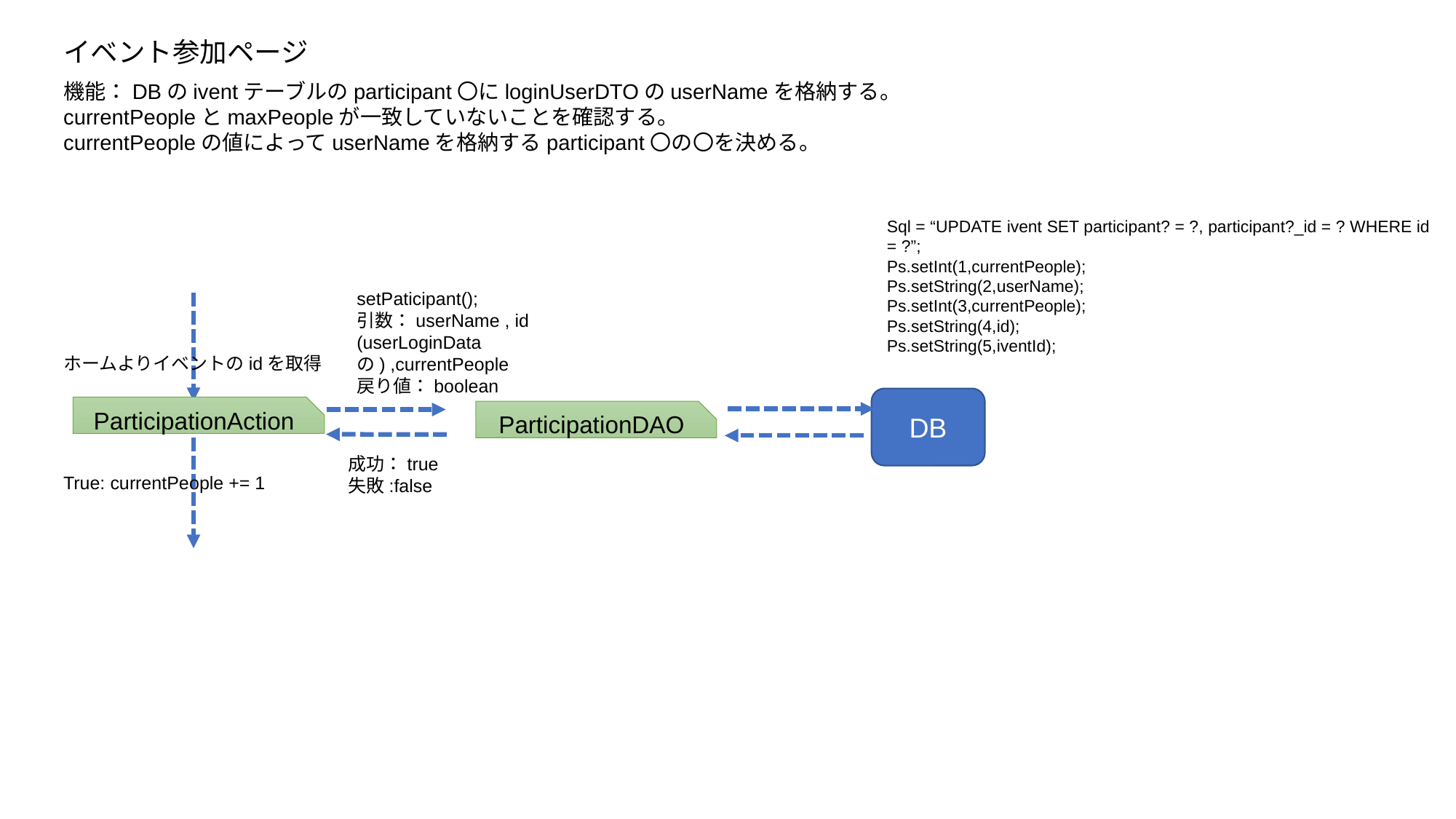

イベント参加ページ
機能：DBのiventテーブルのparticipant〇にloginUserDTOのuserNameを格納する。
currentPeopleとmaxPeopleが一致していないことを確認する。
currentPeopleの値によってuserNameを格納するparticipant〇の〇を決める。
Sql = “UPDATE ivent SET participant? = ?, participant?_id = ? WHERE id = ?”;
Ps.setInt(1,currentPeople);
Ps.setString(2,userName);
Ps.setInt(3,currentPeople);
Ps.setString(4,id);
Ps.setString(5,iventId);
setPaticipant();
引数：userName , id (userLoginDataの) ,currentPeople
戻り値：boolean
ホームよりイベントのidを取得
DB
ParticipationAction
ParticipationDAO
成功：true
失敗:false
True: currentPeople += 1